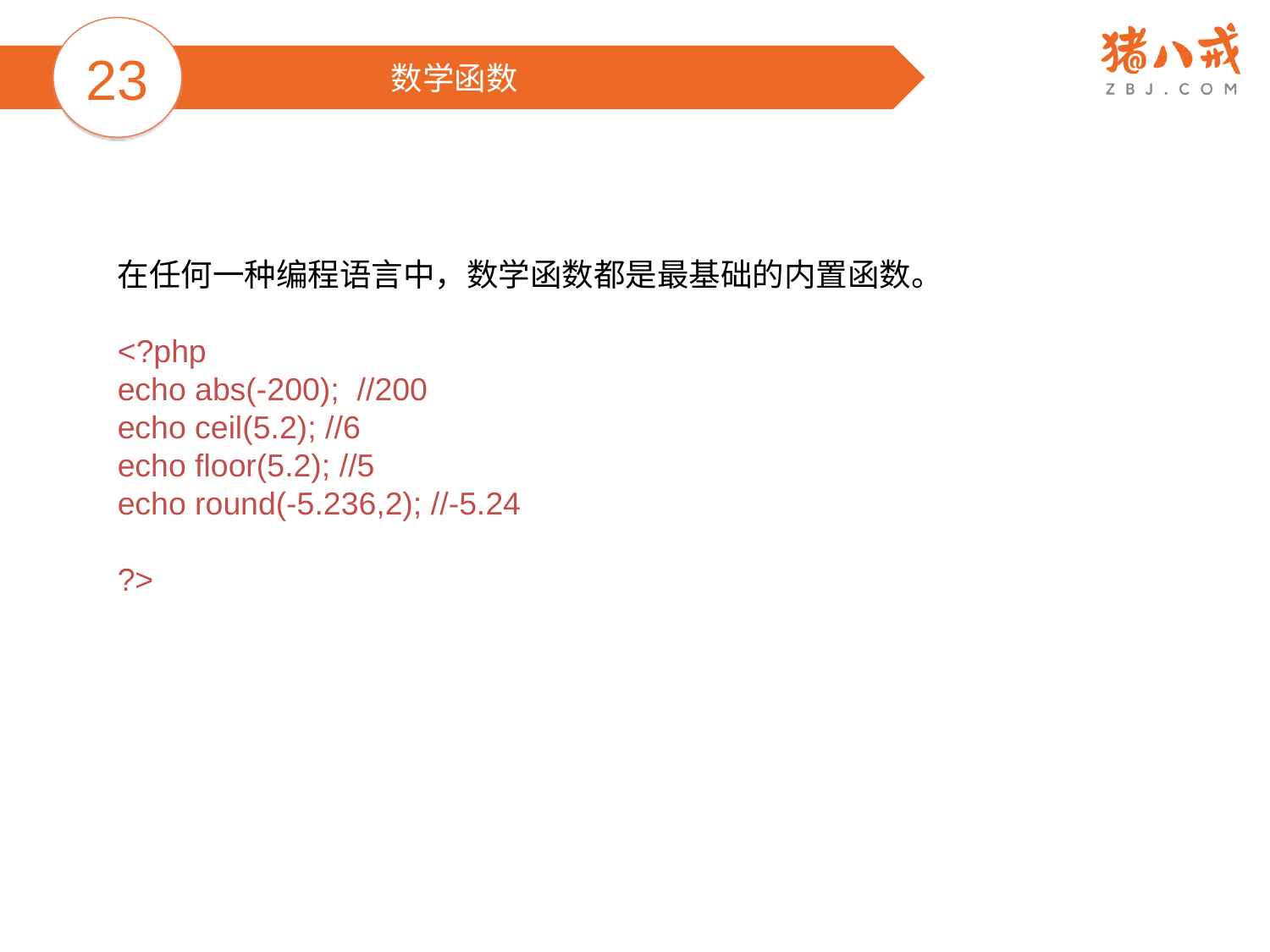

23
数学函数

在任何一种编程语言中，数学函数都是最基础的内置函数。

<?php
echo abs(-200);  //200
echo ceil(5.2); //6
echo floor(5.2); //5
echo round(-5.236,2); //-5.24

?>